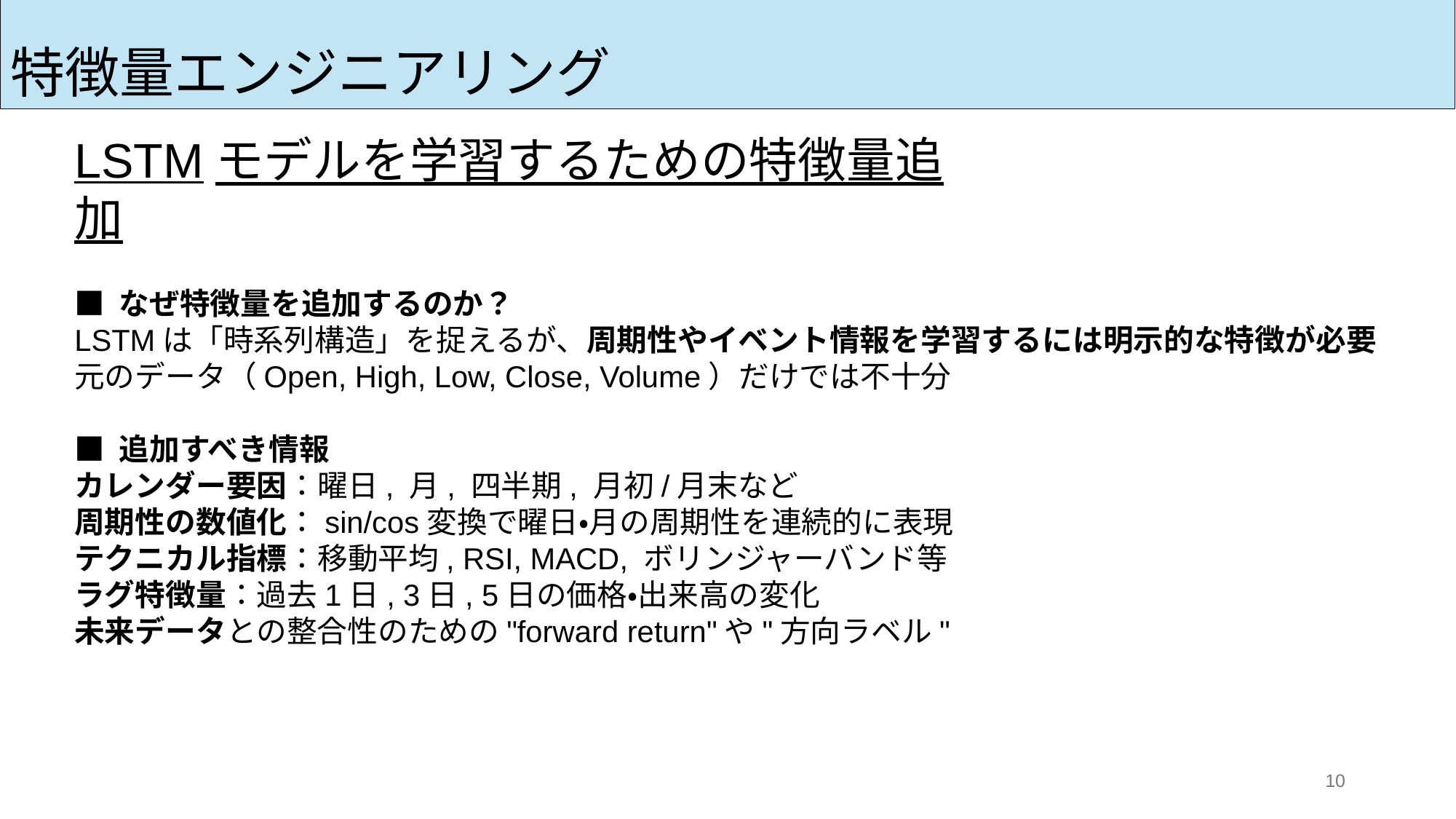

特徴量エンジニアリング

LSTMモデルを学習するための特徴量追加
■ なぜ特徴量を追加するのか？
LSTMは「時系列構造」を捉えるが、周期性やイベント情報を学習するには明示的な特徴が必要
元のデータ（Open, High, Low, Close, Volume）だけでは不十分

■ 追加すべき情報
カレンダー要因：曜日, 月, 四半期, 月初/月末など
周期性の数値化：sin/cos変換で曜日・月の周期性を連続的に表現
テクニカル指標：移動平均, RSI, MACD, ボリンジャーバンド等
ラグ特徴量：過去1日, 3日, 5日の価格・出来高の変化
未来データとの整合性のための"forward return"や"方向ラベル"

10